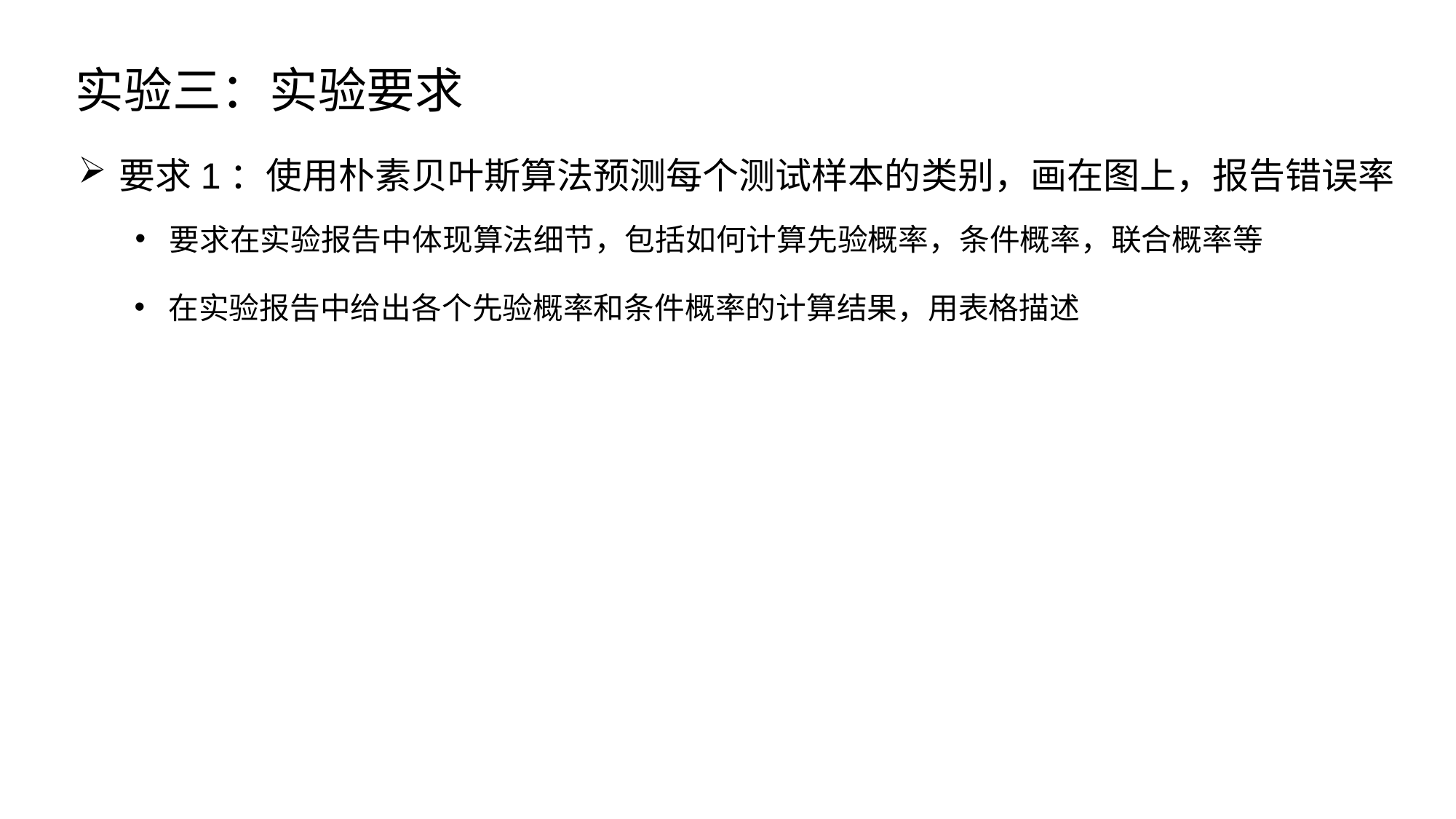

实验三：实验要求
要求1：使用朴素贝叶斯算法预测每个测试样本的类别，画在图上，报告错误率
要求在实验报告中体现算法细节，包括如何计算先验概率，条件概率，联合概率等
在实验报告中给出各个先验概率和条件概率的计算结果，用表格描述